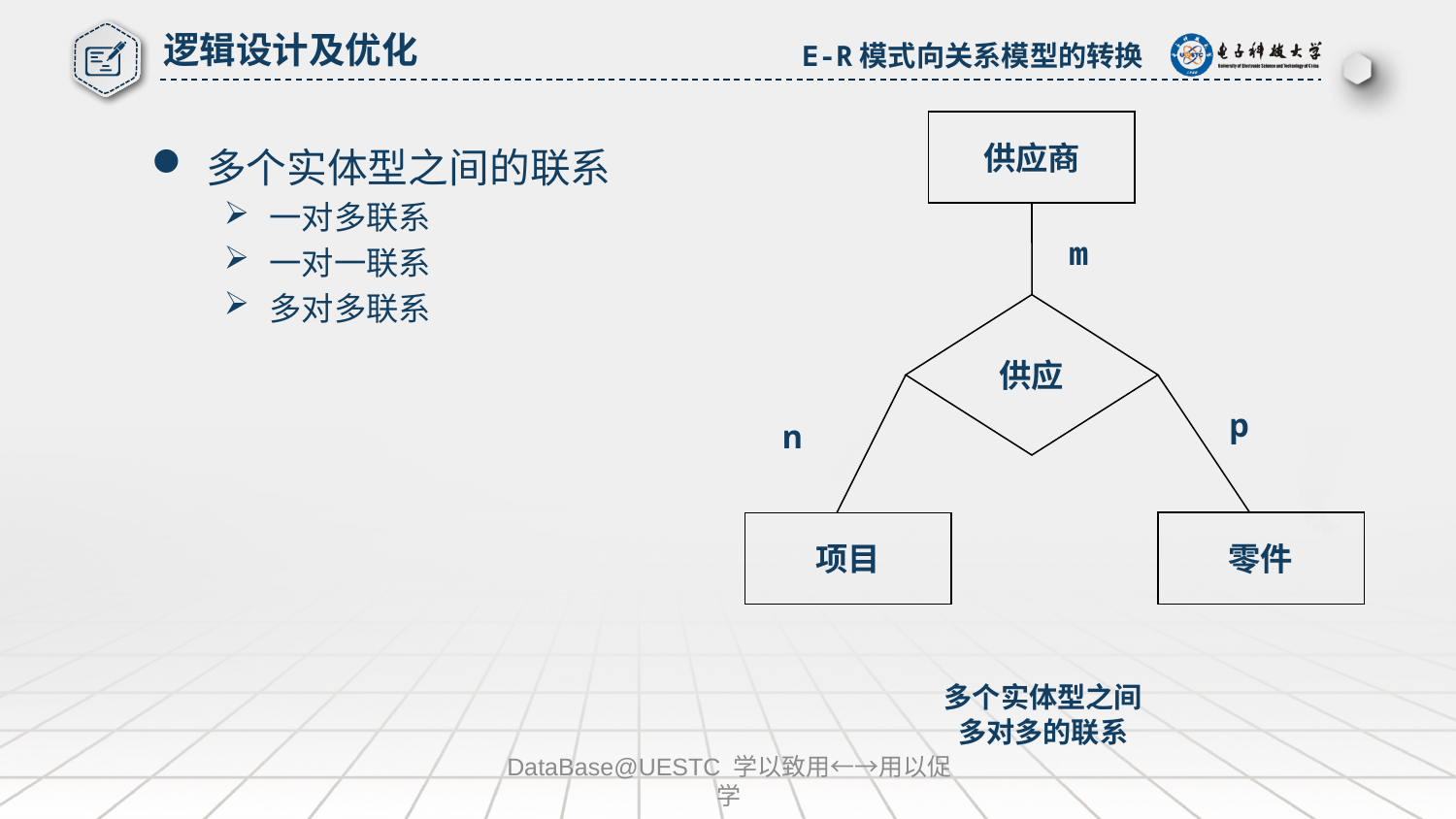

逻辑设计及优化
E-R模式向关系模型的转换
供应商

m
供应

p
n
零件
项目
多个实体型之间
多对多的联系
多个实体型之间的联系
一对多联系
一对一联系
多对多联系

DataBase@UESTC 学以致用←→用以促学
39